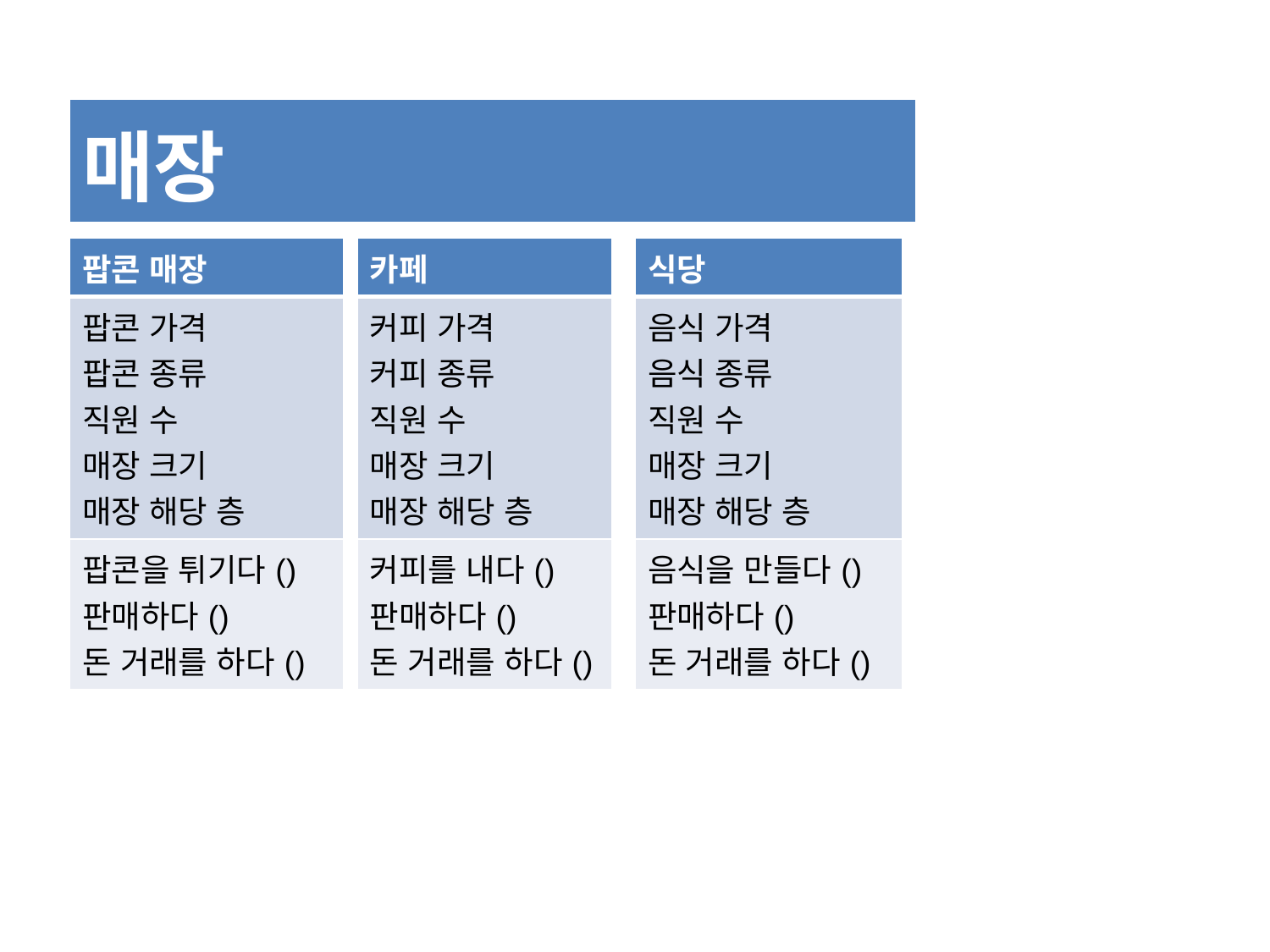

| 매장 |
| --- |
| 팝콘 매장 |
| --- |
| 팝콘 가격 팝콘 종류 직원 수 매장 크기 매장 해당 층 |
| 팝콘을 튀기다() 판매하다() 돈 거래를 하다() |
| 카페 |
| --- |
| 커피 가격 커피 종류 직원 수 매장 크기 매장 해당 층 |
| 커피를 내다() 판매하다() 돈 거래를 하다() |
| 식당 |
| --- |
| 음식 가격 음식 종류 직원 수 매장 크기 매장 해당 층 |
| 음식을 만들다() 판매하다() 돈 거래를 하다() |